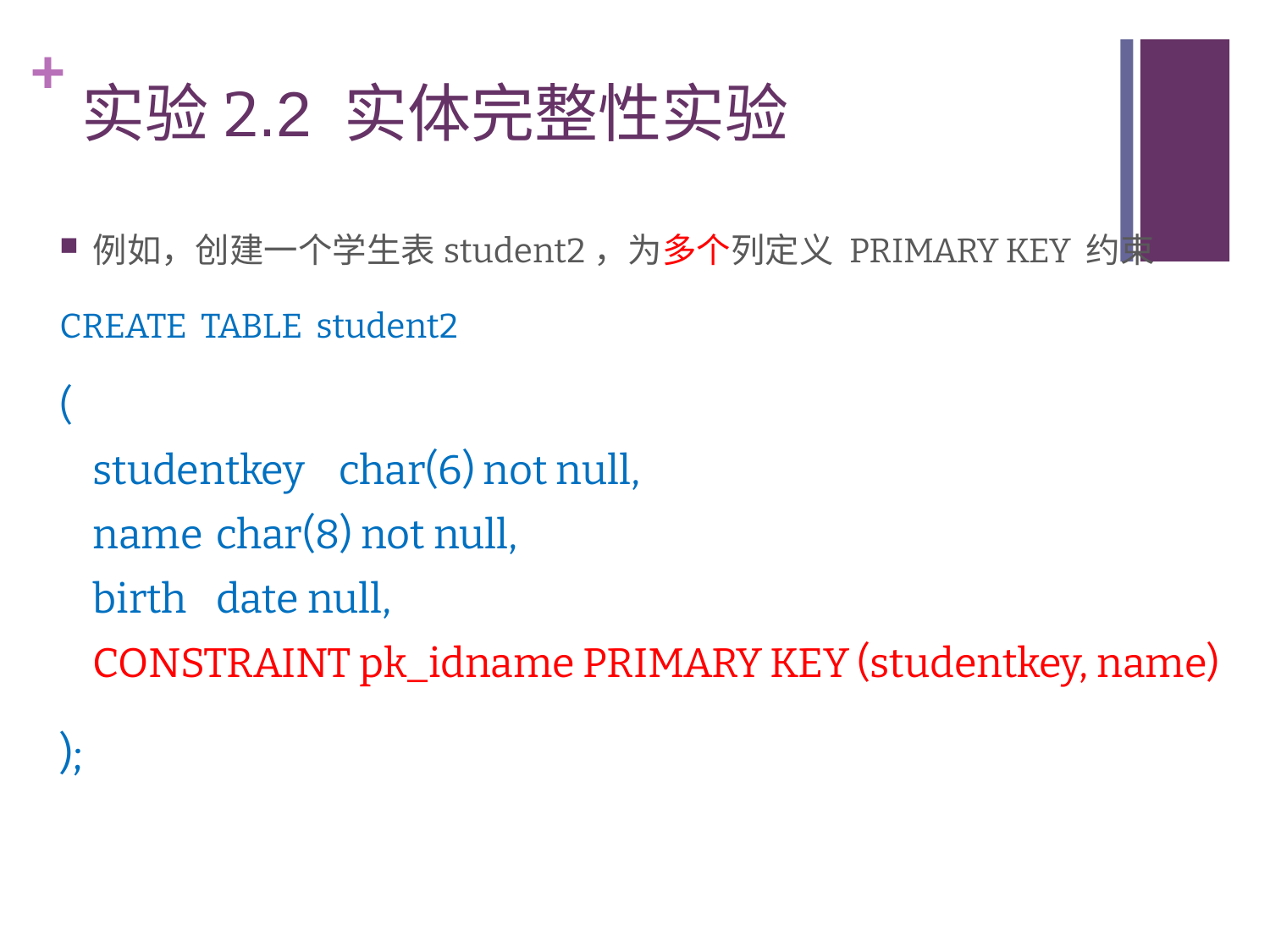

# 实验2.2 实体完整性实验
例如，创建一个学生表student2，为多个列定义 PRIMARY KEY 约束
CREATE  TABLE  student2
(
studentkey	char(6) not null,
name	char(8) not null,
birth		date null,
CONSTRAINT pk_idname PRIMARY KEY (studentkey, name)
);